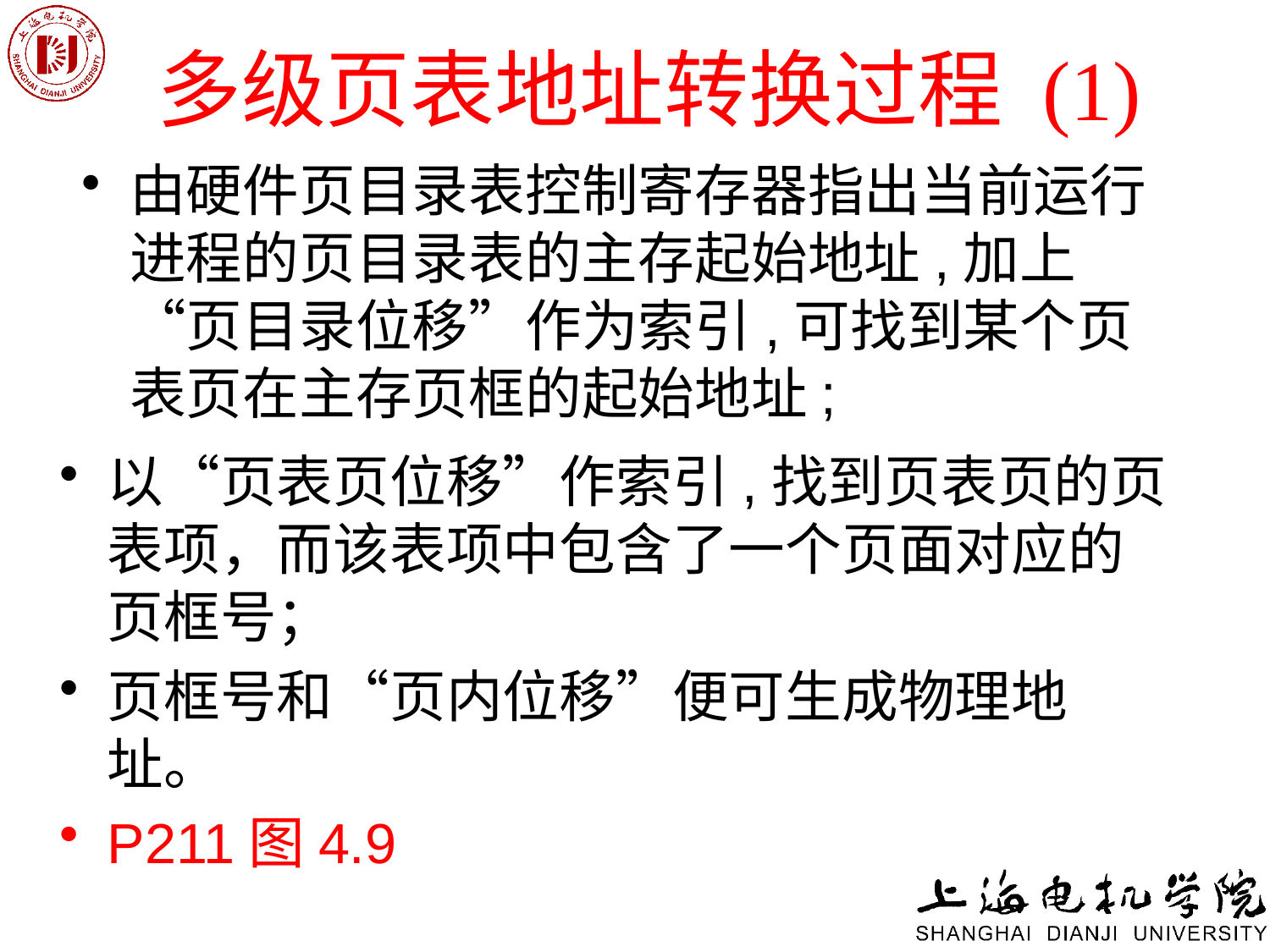

# 多级页表地址转换过程 (1)
由硬件页目录表控制寄存器指出当前运行进程的页目录表的主存起始地址,加上“页目录位移”作为索引,可找到某个页表页在主存页框的起始地址;
以“页表页位移”作索引,找到页表页的页表项，而该表项中包含了一个页面对应的页框号；
页框号和“页内位移”便可生成物理地址。
P211图4.9